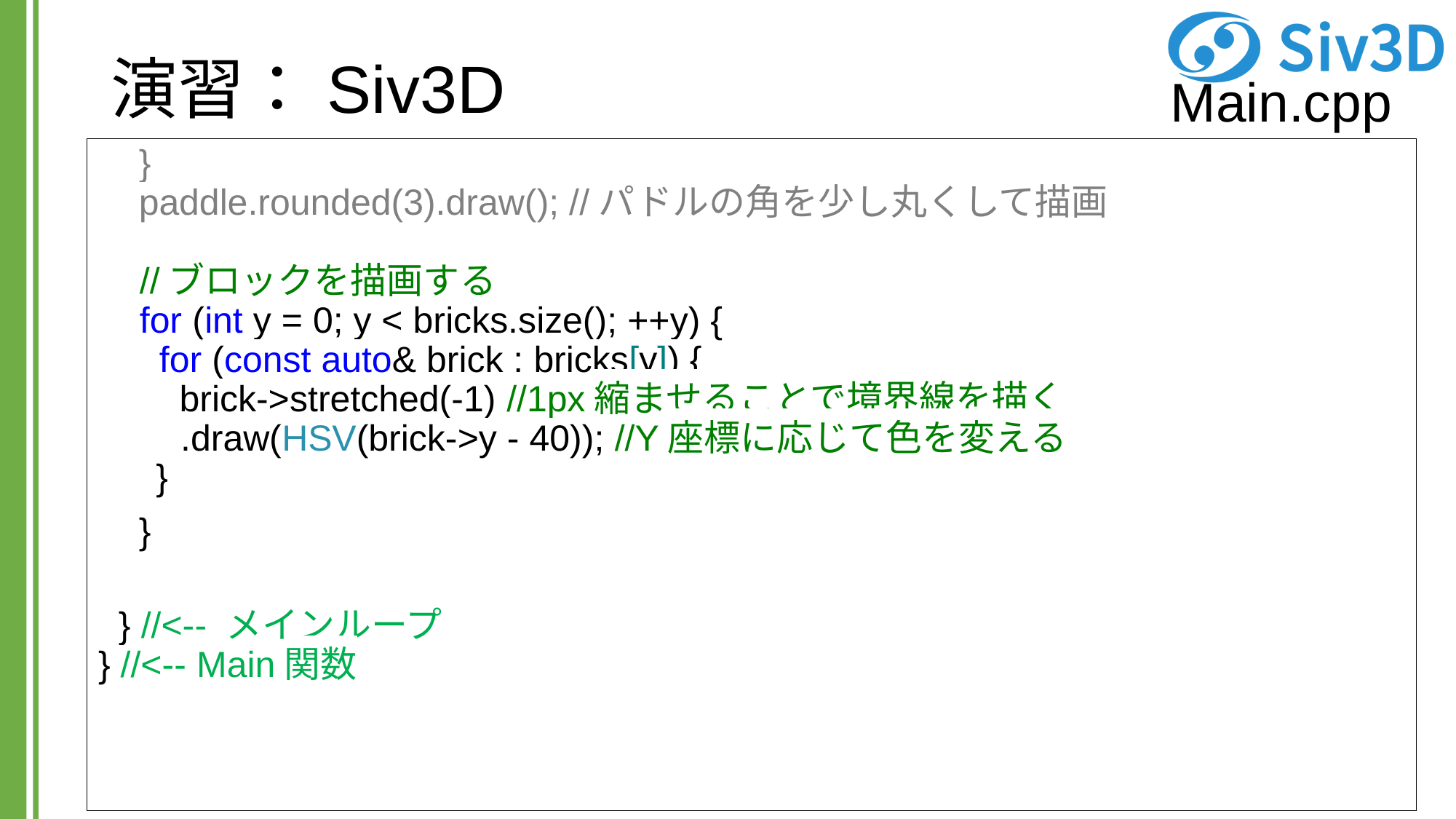

# 演習：Siv3D
Main.cpp
    }
    paddle.rounded(3).draw(); //パドルの角を少し丸くして描画
    //ブロックを描画する
    for (int y = 0; y < bricks.size(); ++y) {
      for (const auto& brick : bricks[y]) {
        brick->stretched(-1) //1px縮ませることで境界線を描く
         .draw(HSV(brick->y - 40)); //Y座標に応じて色を変える
      }
    }
  } //<-- メインループ
} //<-- Main関数